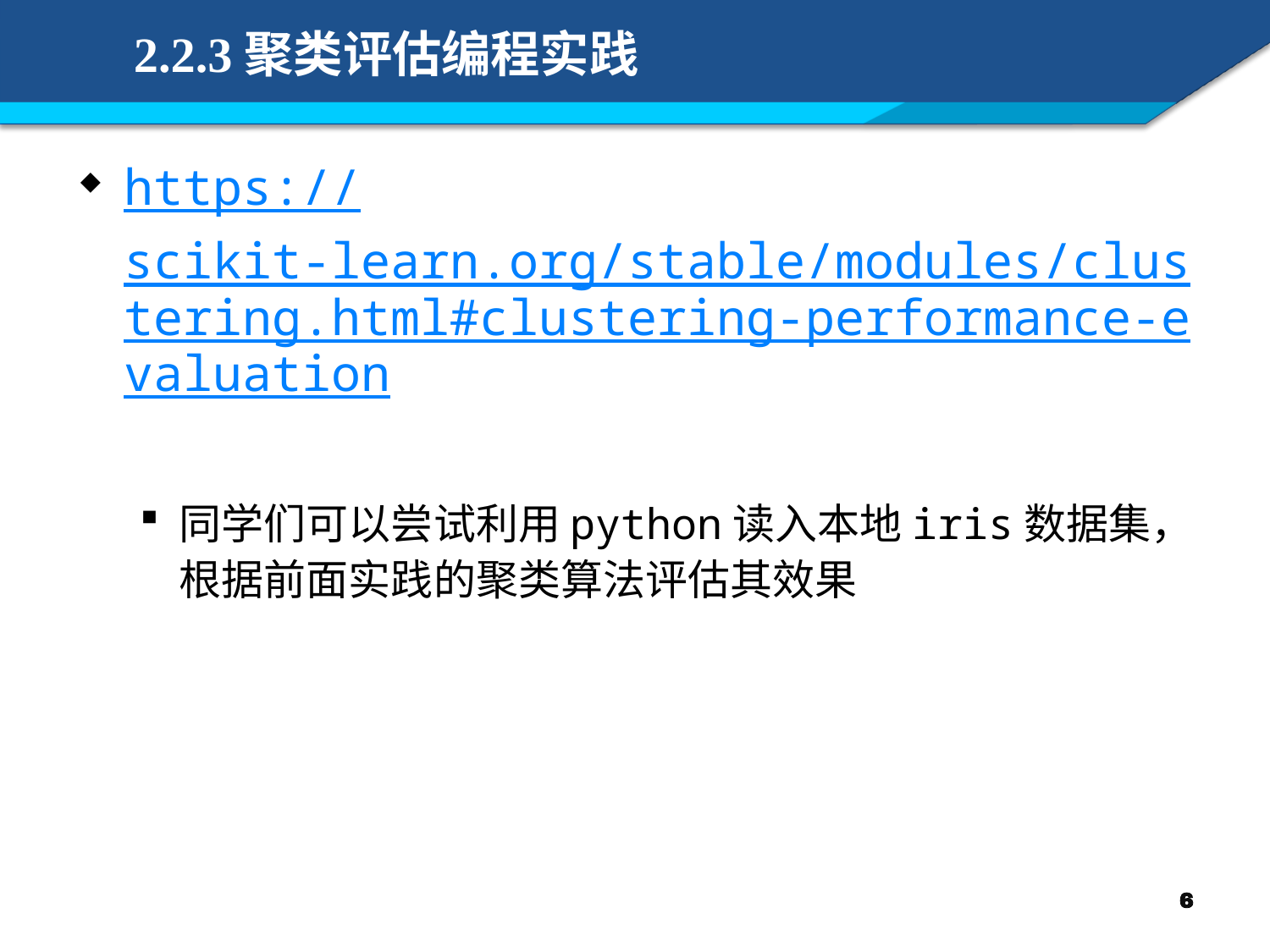

# 2.2.3聚类评估编程实践
https://scikit-learn.org/stable/modules/clustering.html#clustering-performance-evaluation

同学们可以尝试利用python读入本地iris数据集，根据前面实践的聚类算法评估其效果
6